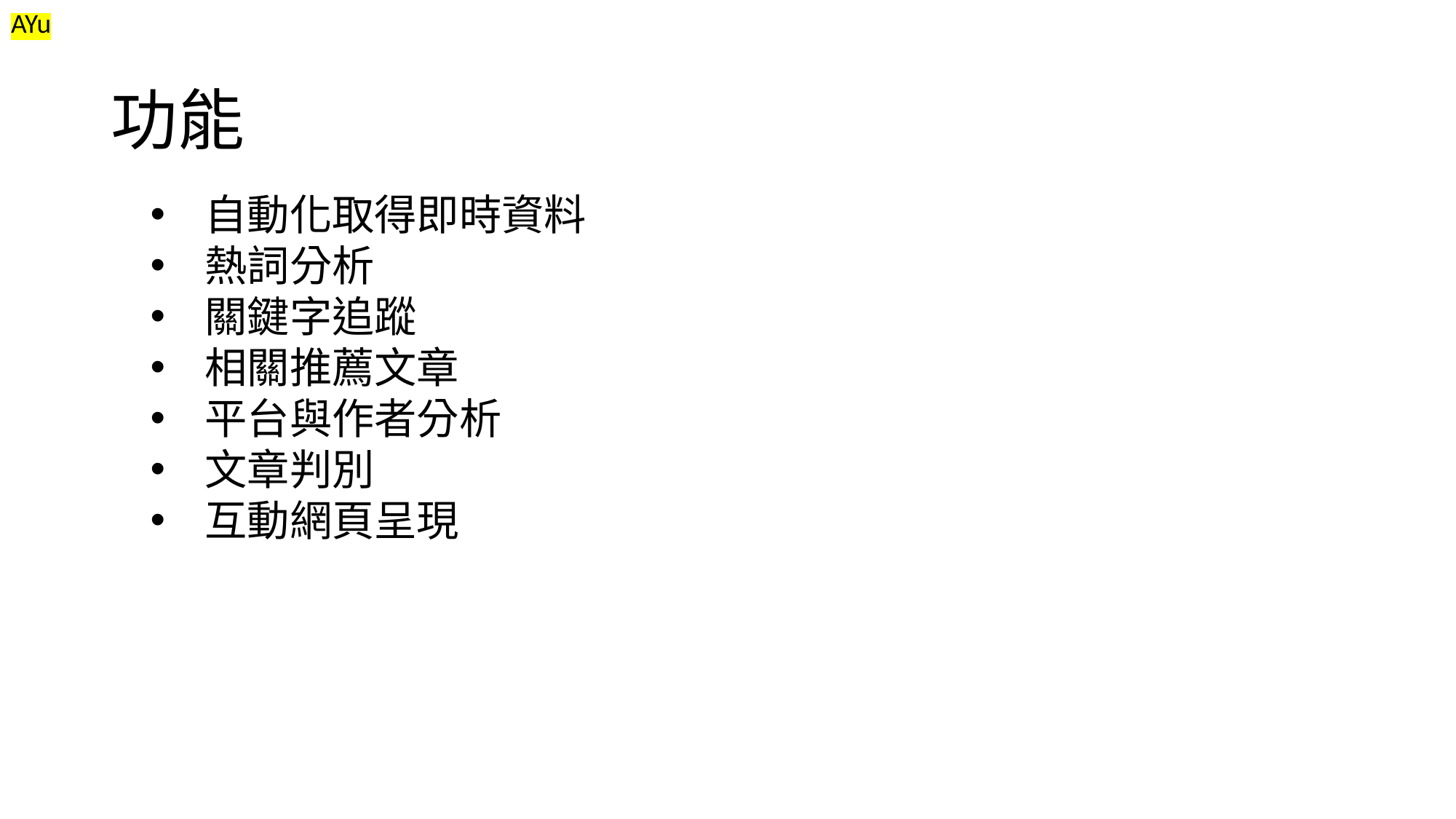

AYu
# 功能
自動化取得即時資料
熱詞分析
關鍵字追蹤
相關推薦文章
平台與作者分析
文章判別
互動網頁呈現